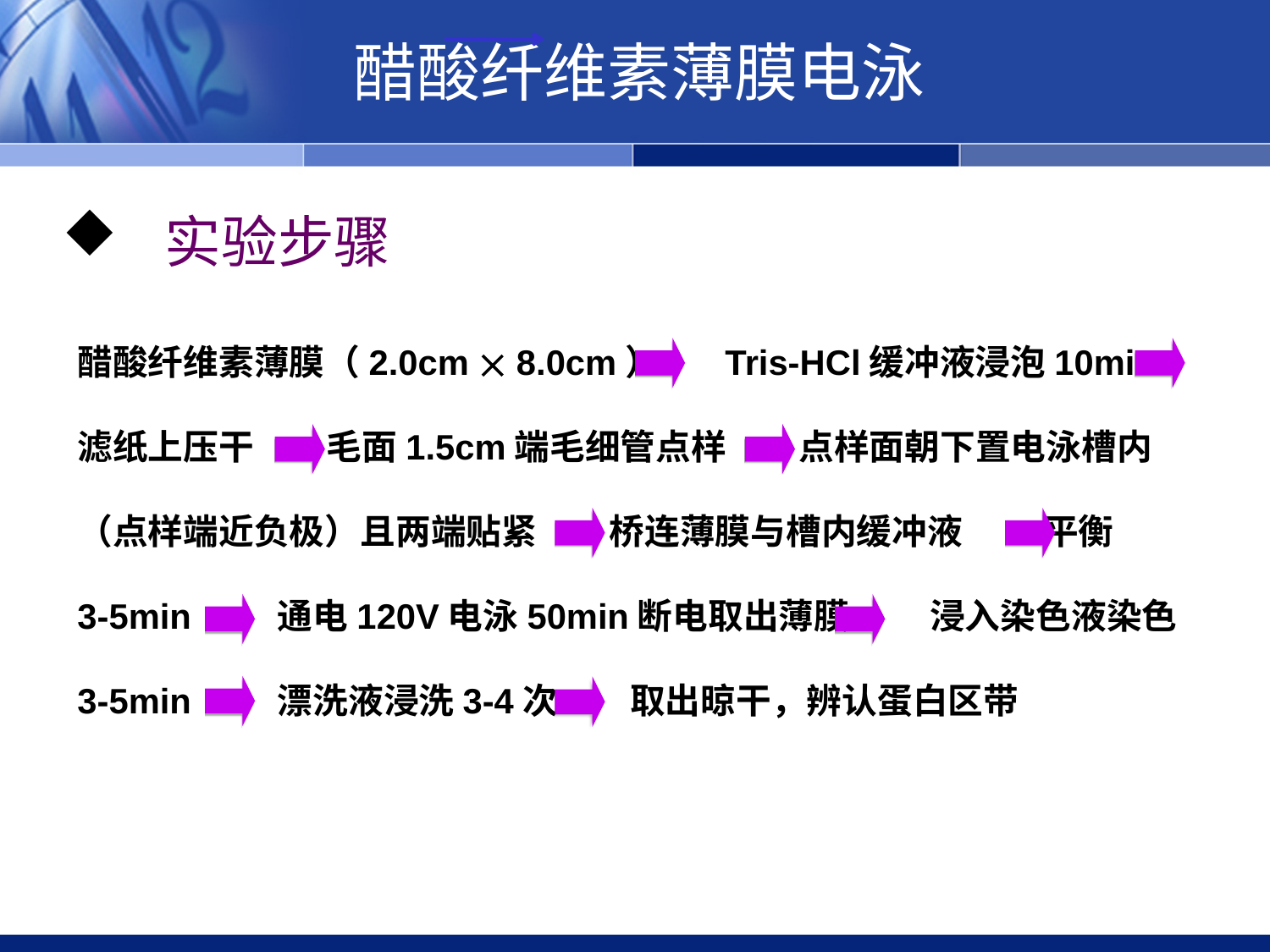

醋酸纤维素薄膜电泳

  实验步骤
醋酸纤维素薄膜（2.0cm × 8.0cm）       Tris-HCl缓冲液浸泡10min

滤纸上压干         毛面1.5cm端毛细管点样         点样面朝下置电泳槽内

（点样端近负极）且两端贴紧         桥连薄膜与槽内缓冲液          平衡

3-5min        通电120V电泳50min断电取出薄膜          浸入染色液染色

3-5min        漂洗液浸洗3-4次         取出晾干，辨认蛋白区带